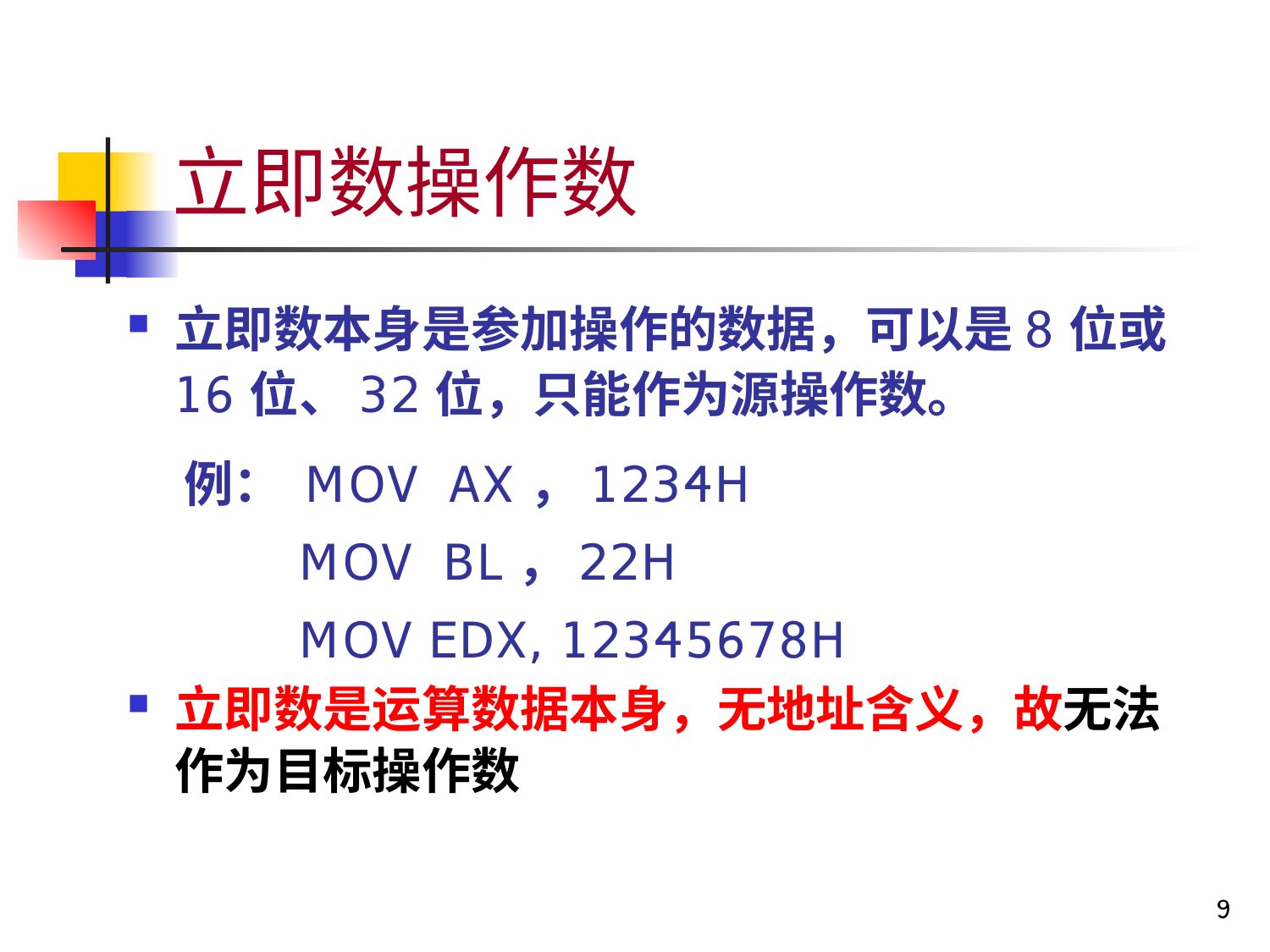

# 立即数操作数
立即数本身是参加操作的数据，可以是8位或16位、32位，只能作为源操作数。
    例： MOV  AX，1234H
            MOV  BL，22H
            MOV EDX, 12345678H
立即数是运算数据本身，无地址含义，故无法作为目标操作数
9